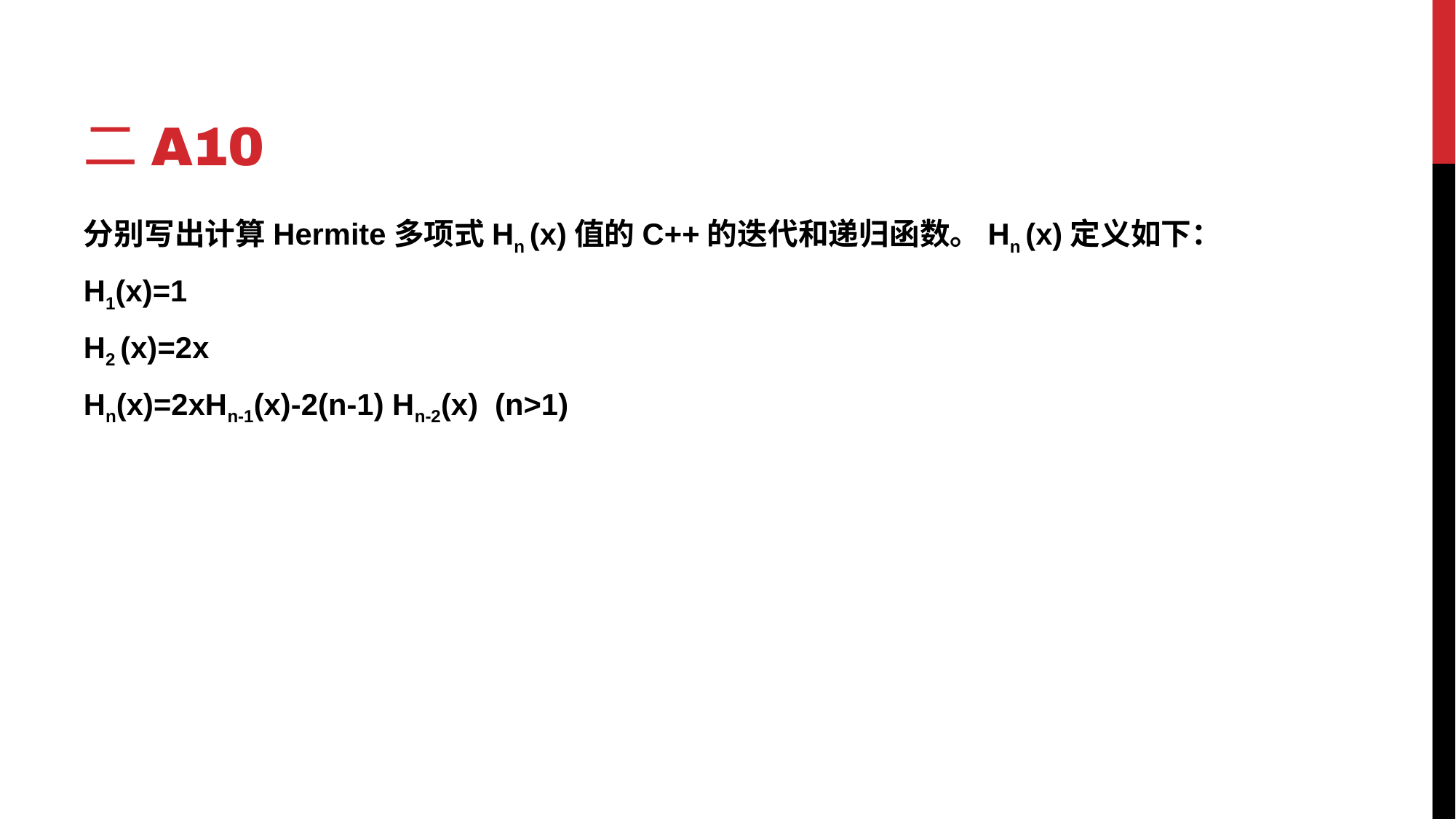

# 二a10
分别写出计算Hermite多项式Hn (x)值的C++的迭代和递归函数。Hn (x)定义如下：
H1(x)=1
H2 (x)=2x
Hn(x)=2xHn-1(x)-2(n-1) Hn-2(x)  (n>1)